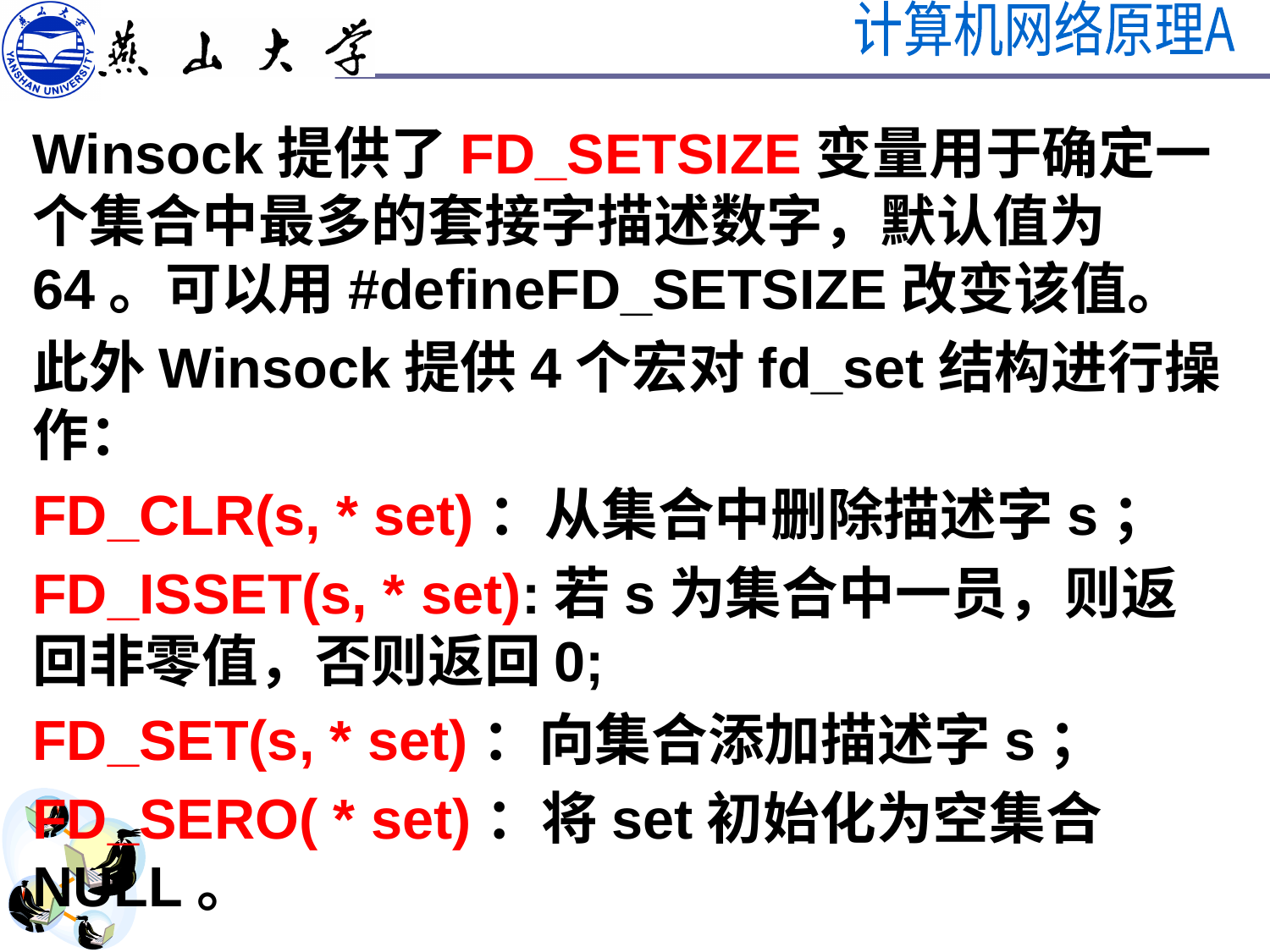

Winsock提供了FD_SETSIZE变量用于确定一个集合中最多的套接字描述数字，默认值为64。可以用#defineFD_SETSIZE改变该值。
此外Winsock提供4个宏对fd_set结构进行操作：
FD_CLR(s, * set)：从集合中删除描述字s；
FD_ISSET(s, * set):若s为集合中一员，则返回非零值，否则返回0;
FD_SET(s, * set)：向集合添加描述字s；
FD_SERO( * set)：将set初始化为空集合NULL。